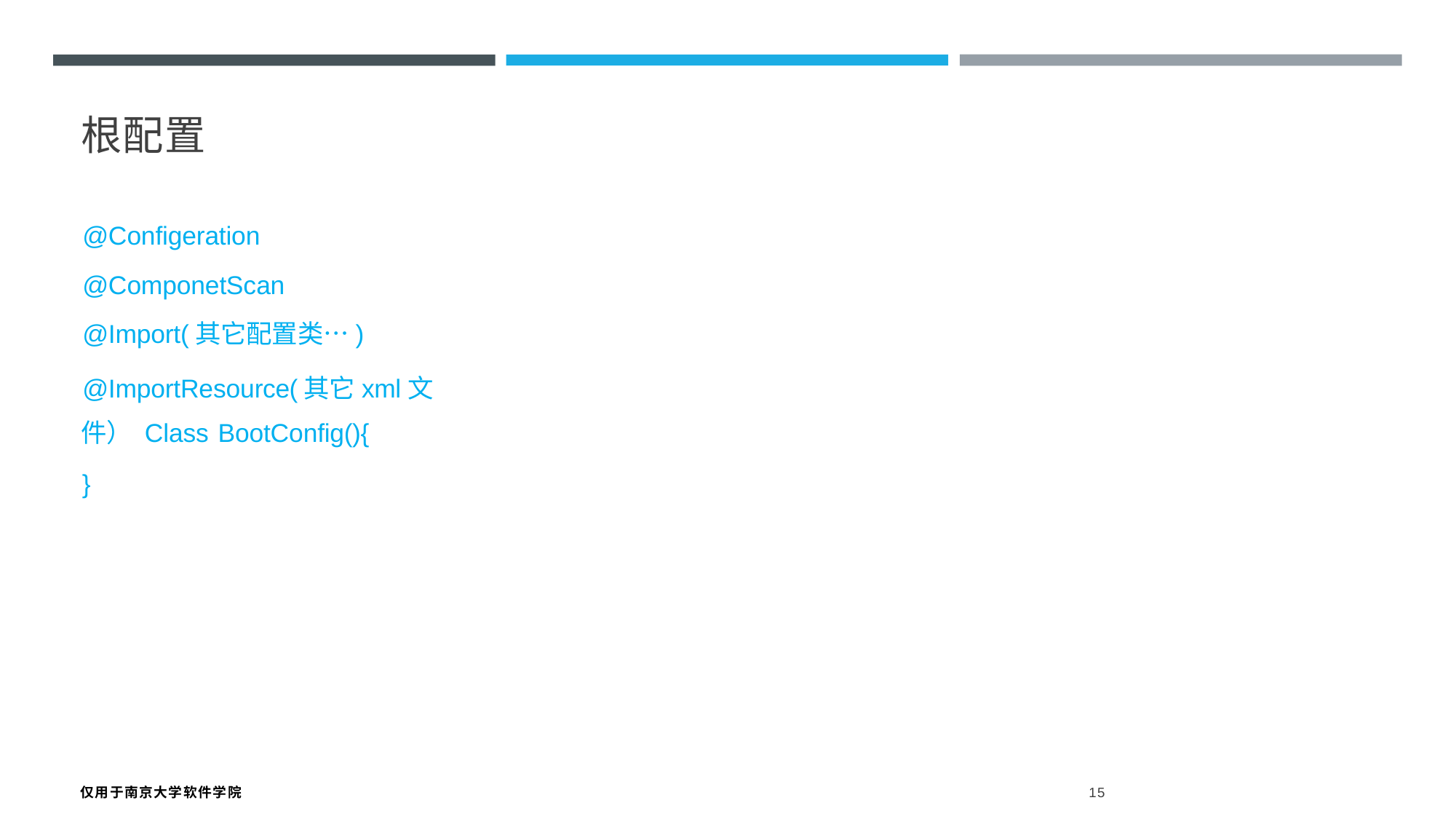

根配置

@Configeration
@ComponetScan
@Import(其它配置类…)
@ImportResource(其它xml文件） Class BootConfig(){

}

仅用于南京大学软件学院                                                                                                                                                                                                                                                                                15